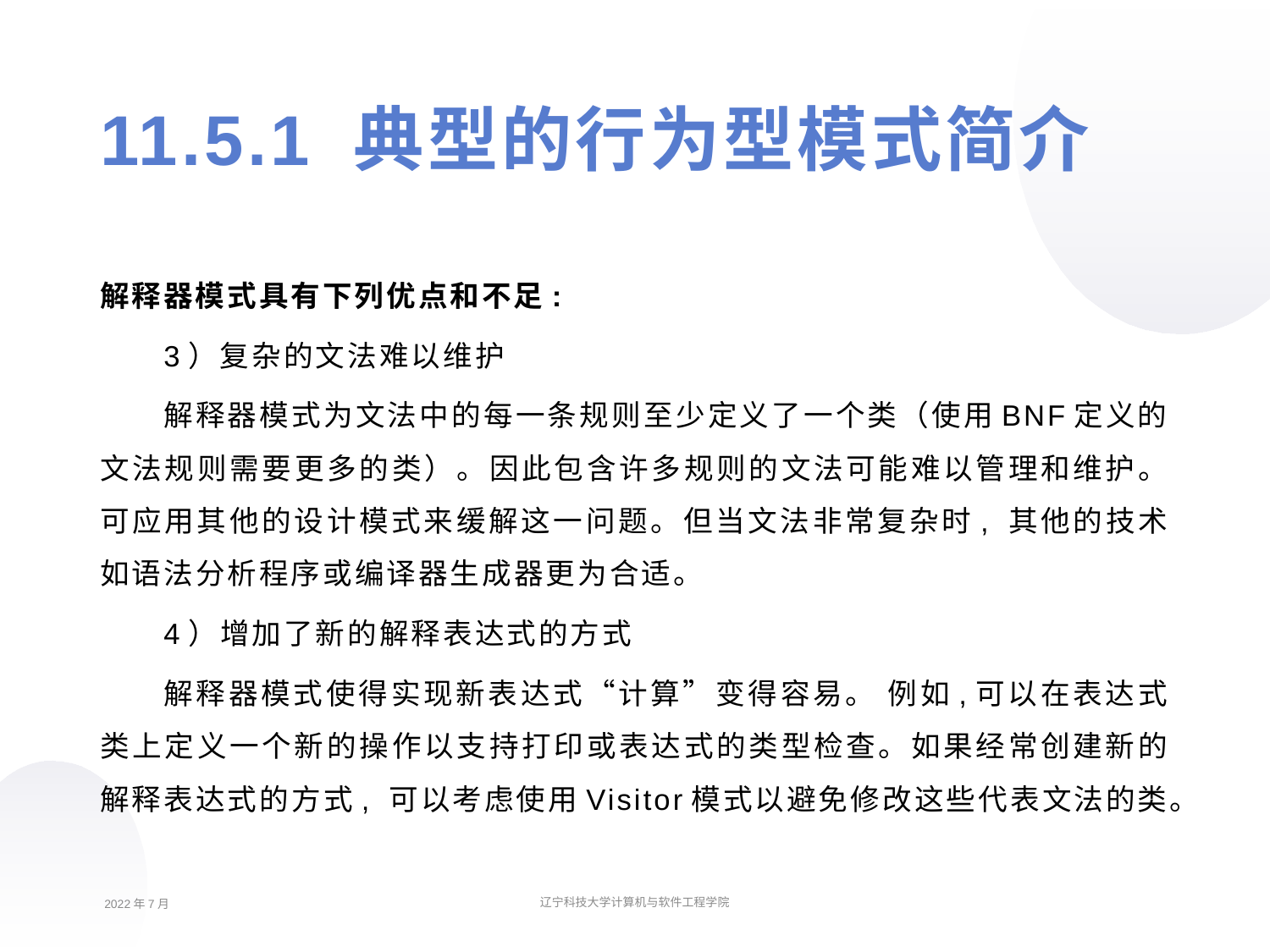

11.5.1 典型的行为型模式简介
解释器模式具有下列优点和不足:
3）复杂的文法难以维护
解释器模式为文法中的每一条规则至少定义了一个类（使用BNF定义的文法规则需要更多的类）。因此包含许多规则的文法可能难以管理和维护。可应用其他的设计模式来缓解这一问题。但当文法非常复杂时, 其他的技术如语法分析程序或编译器生成器更为合适。
4）增加了新的解释表达式的方式
解释器模式使得实现新表达式“计算”变得容易。 例如,可以在表达式类上定义一个新的操作以支持打印或表达式的类型检查。如果经常创建新的解释表达式的方式, 可以考虑使用Visitor模式以避免修改这些代表文法的类。

2022年7月
辽宁科技大学计算机与软件工程学院
134